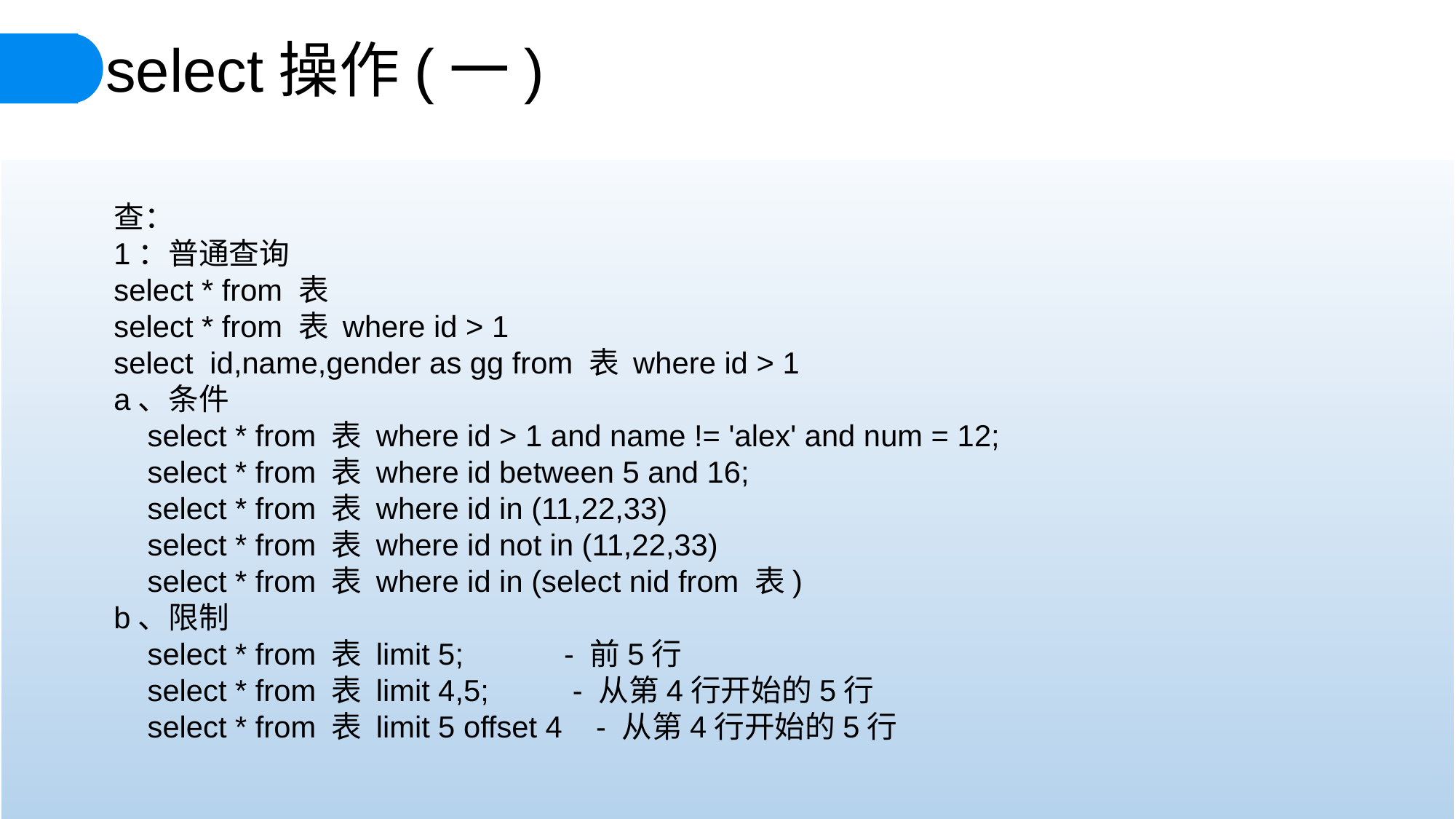

select操作(一)

查：
1：普通查询
select * from 表
select * from 表 where id > 1
select  id,name,gender as gg from 表 where id > 1
a、条件
    select * from 表 where id > 1 and name != 'alex' and num = 12;
    select * from 表 where id between 5 and 16;
    select * from 表 where id in (11,22,33)
    select * from 表 where id not in (11,22,33)
    select * from 表 where id in (select nid from 表)
b、限制
    select * from 表 limit 5;            - 前5行
    select * from 表 limit 4,5;          - 从第4行开始的5行
    select * from 表 limit 5 offset 4    - 从第4行开始的5行